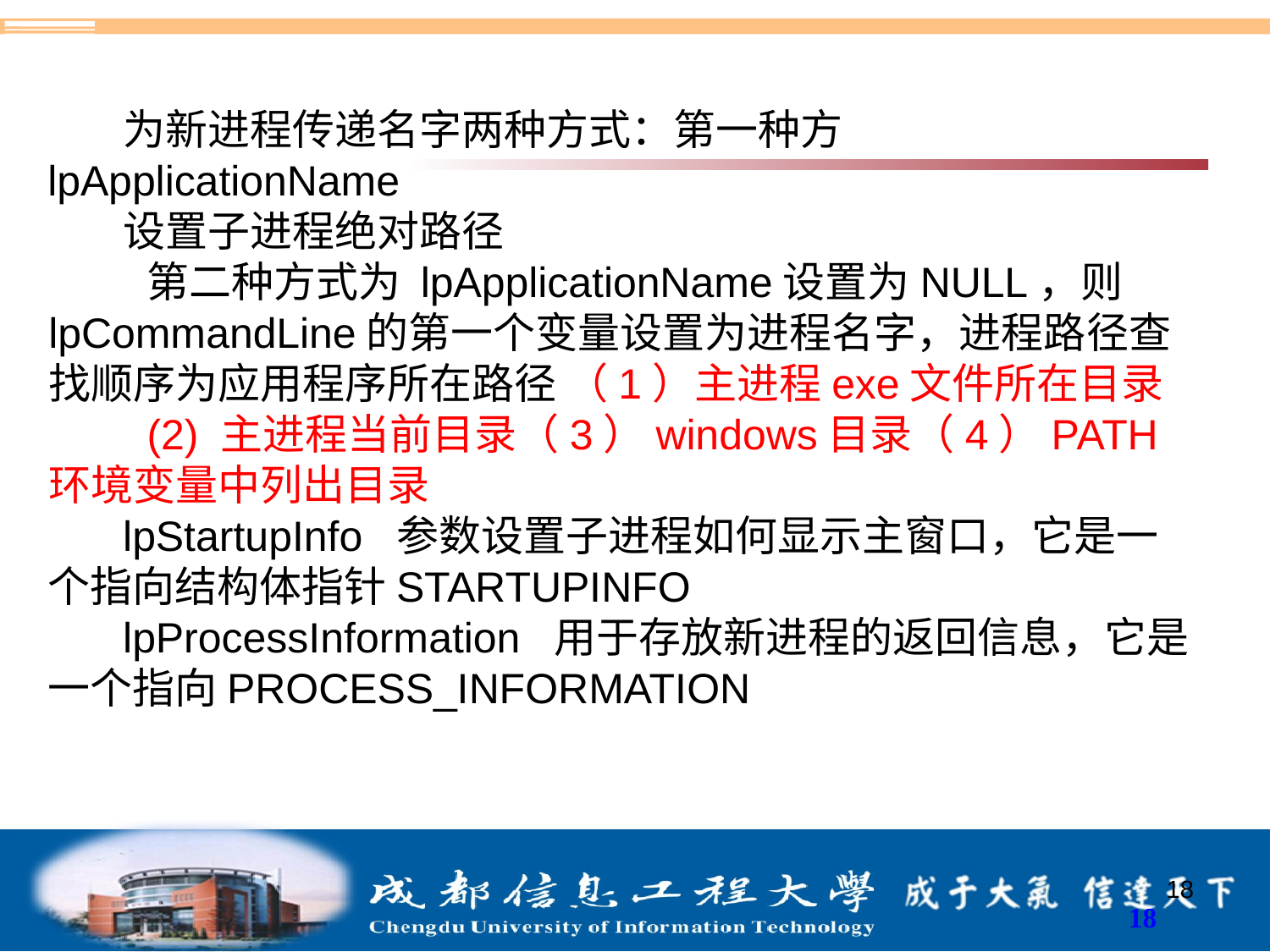

为新进程传递名字两种方式：第一种方lpApplicationName
设置子进程绝对路径
第二种方式为 lpApplicationName设置为NULL，则lpCommandLine的第一个变量设置为进程名字，进程路径查找顺序为应用程序所在路径 （1）主进程exe文件所在目录
(2) 主进程当前目录（3）windows目录（4）PATH环境变量中列出目录
lpStartupInfo  参数设置子进程如何显示主窗口，它是一个指向结构体指针STARTUPINFO
lpProcessInformation  用于存放新进程的返回信息，它是一个指向PROCESS_INFORMATION